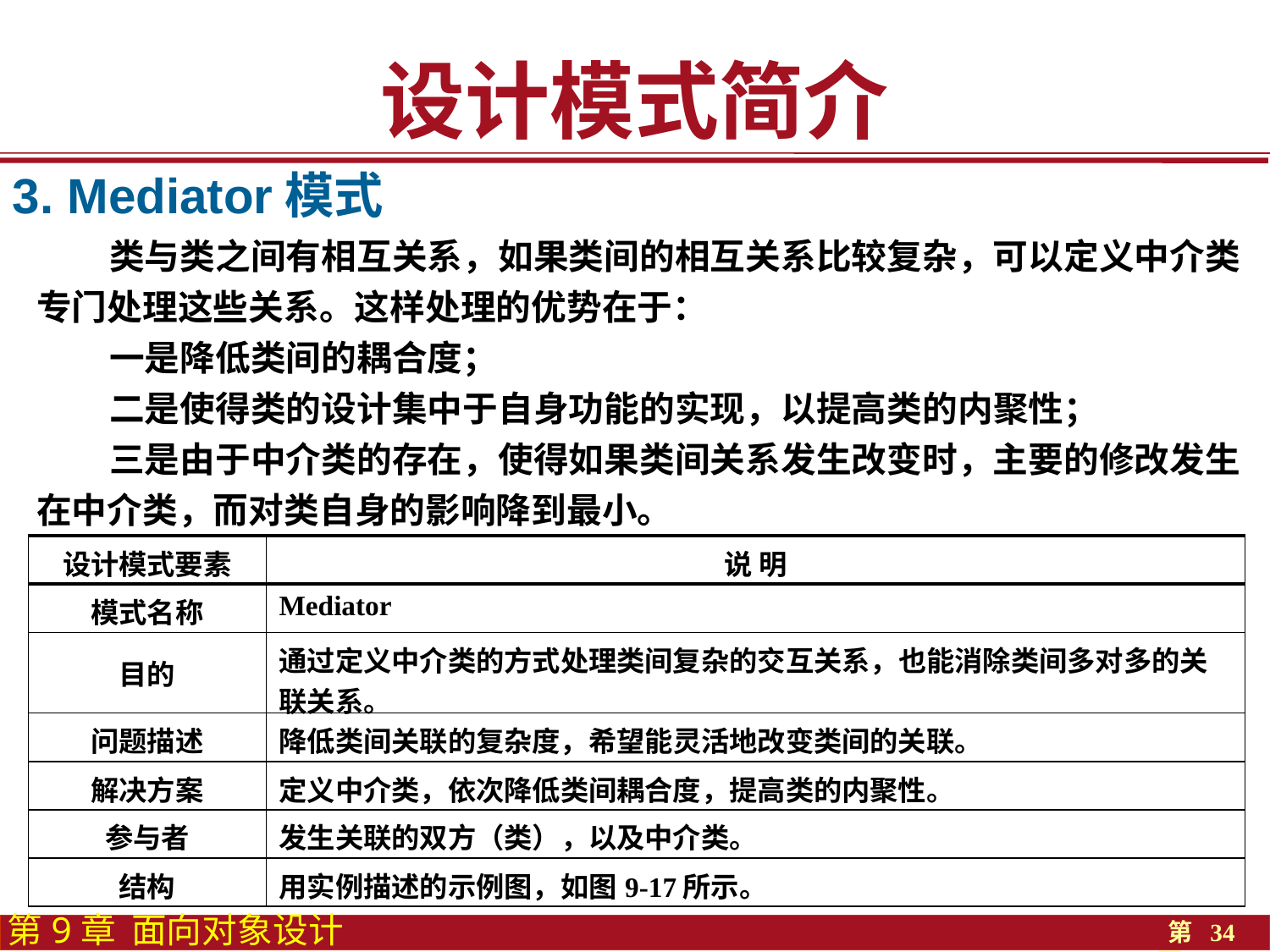

设计模式简介
3. Mediator模式
        类与类之间有相互关系，如果类间的相互关系比较复杂，可以定义中介类专门处理这些关系。这样处理的优势在于：
        一是降低类间的耦合度；
        二是使得类的设计集中于自身功能的实现，以提高类的内聚性；
        三是由于中介类的存在，使得如果类间关系发生改变时，主要的修改发生在中介类，而对类自身的影响降到最小。
| 设计模式要素 | 说 明 |
| --- | --- |
| 模式名称 | Mediator |
| 目的 | 通过定义中介类的方式处理类间复杂的交互关系，也能消除类间多对多的关联关系。 |
| 问题描述 | 降低类间关联的复杂度，希望能灵活地改变类间的关联。 |
| 解决方案 | 定义中介类，依次降低类间耦合度，提高类的内聚性。 |
| 参与者 | 发生关联的双方（类），以及中介类。 |
| 结构 | 用实例描述的示例图，如图9-17所示。 |